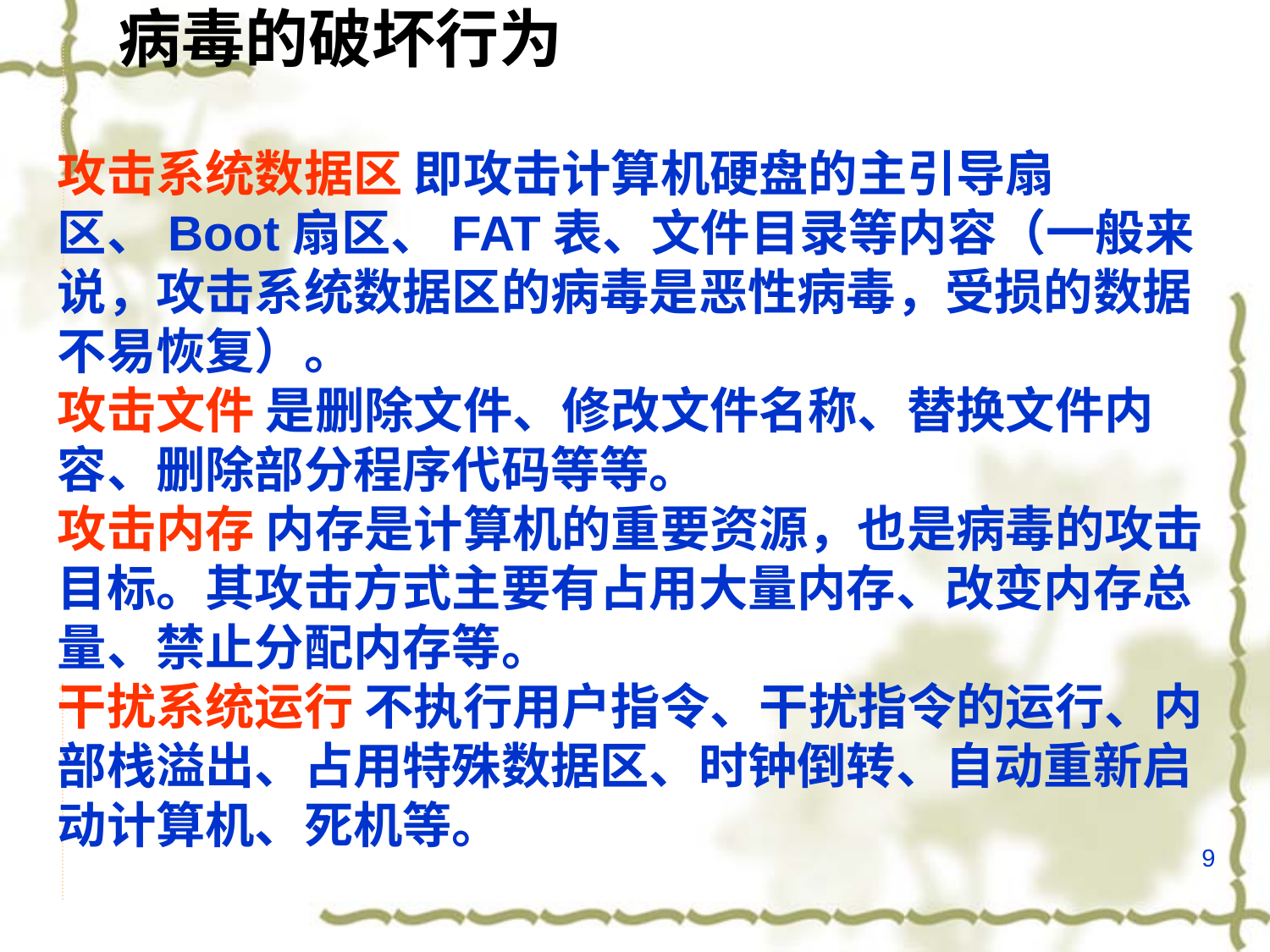

病毒的破坏行为
攻击系统数据区 即攻击计算机硬盘的主引导扇区、Boot扇区、FAT表、文件目录等内容（一般来说，攻击系统数据区的病毒是恶性病毒，受损的数据不易恢复）。
攻击文件 是删除文件、修改文件名称、替换文件内容、删除部分程序代码等等。
攻击内存 内存是计算机的重要资源，也是病毒的攻击目标。其攻击方式主要有占用大量内存、改变内存总量、禁止分配内存等。
干扰系统运行 不执行用户指令、干扰指令的运行、内部栈溢出、占用特殊数据区、时钟倒转、自动重新启动计算机、死机等。
9